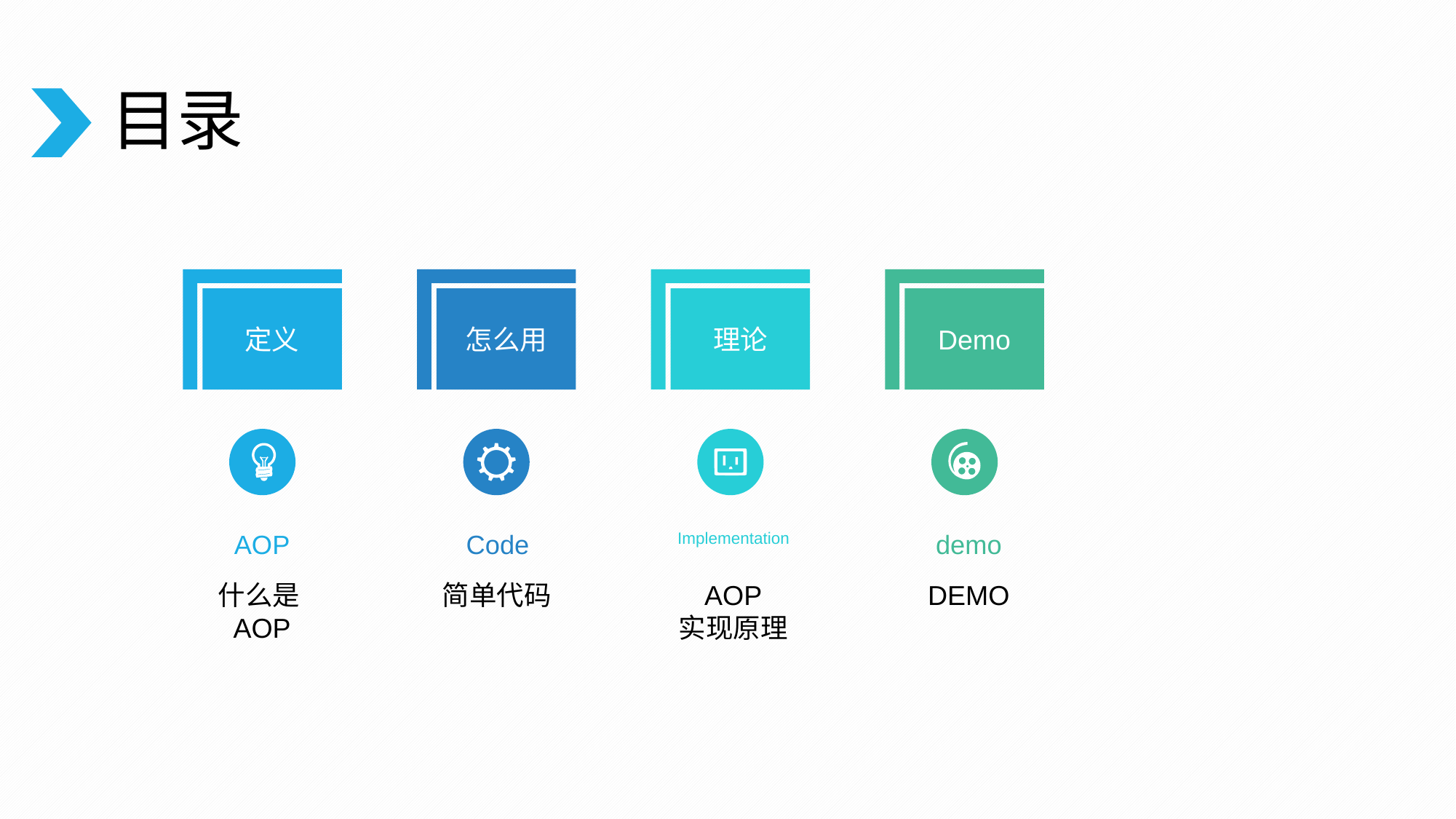

# 目录

定义
怎么用
理论
Demo

AOP
Code
Implementation
demo
什么是AOP
简单代码
AOP
实现原理
DEMO